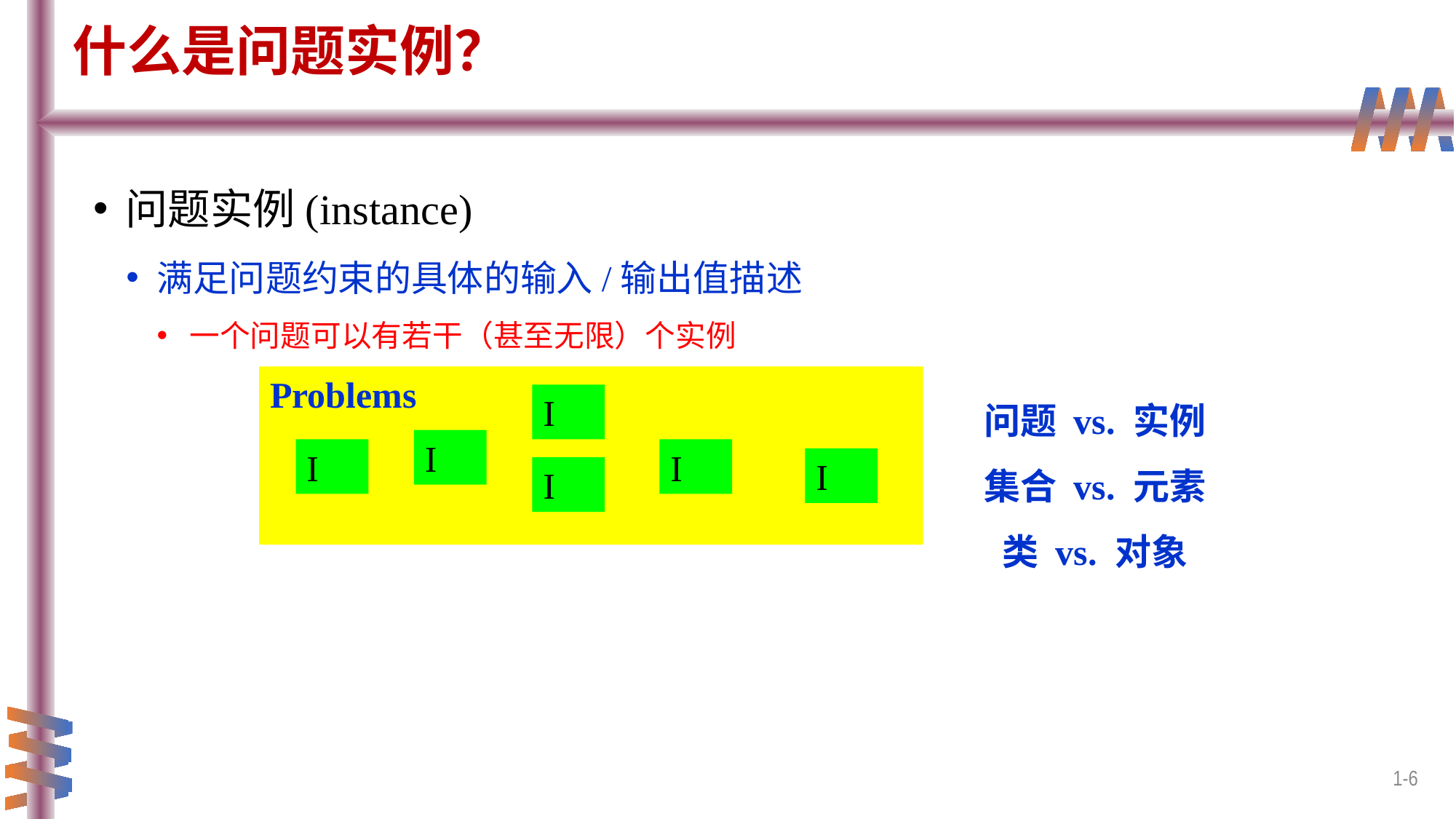

什么是问题实例？
问题实例(instance)
满足问题约束的具体的输入/输出值描述
一个问题可以有若干（甚至无限）个实例
Problems

I
I
I
I
I
I
问题 vs. 实例
集合 vs. 元素
类 vs. 对象
1-6